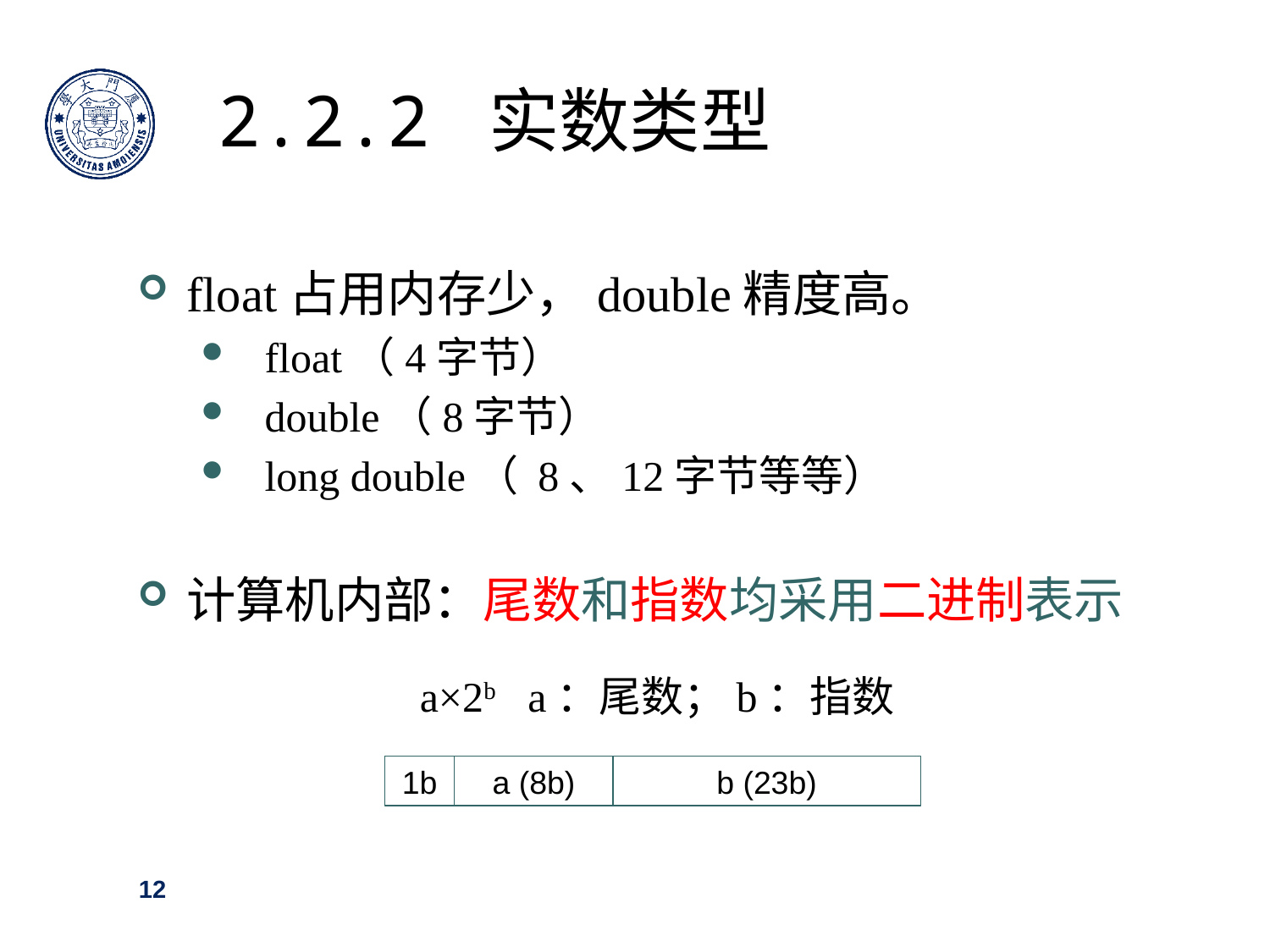

2.2.2 实数类型
float占用内存少，double精度高。
float（4字节）
double（8字节）
long double（ 8、12字节等等）

计算机内部：尾数和指数均采用二进制表示

                       a×2b   a：尾数；b：指数

1b
a (8b)
b (23b)
12